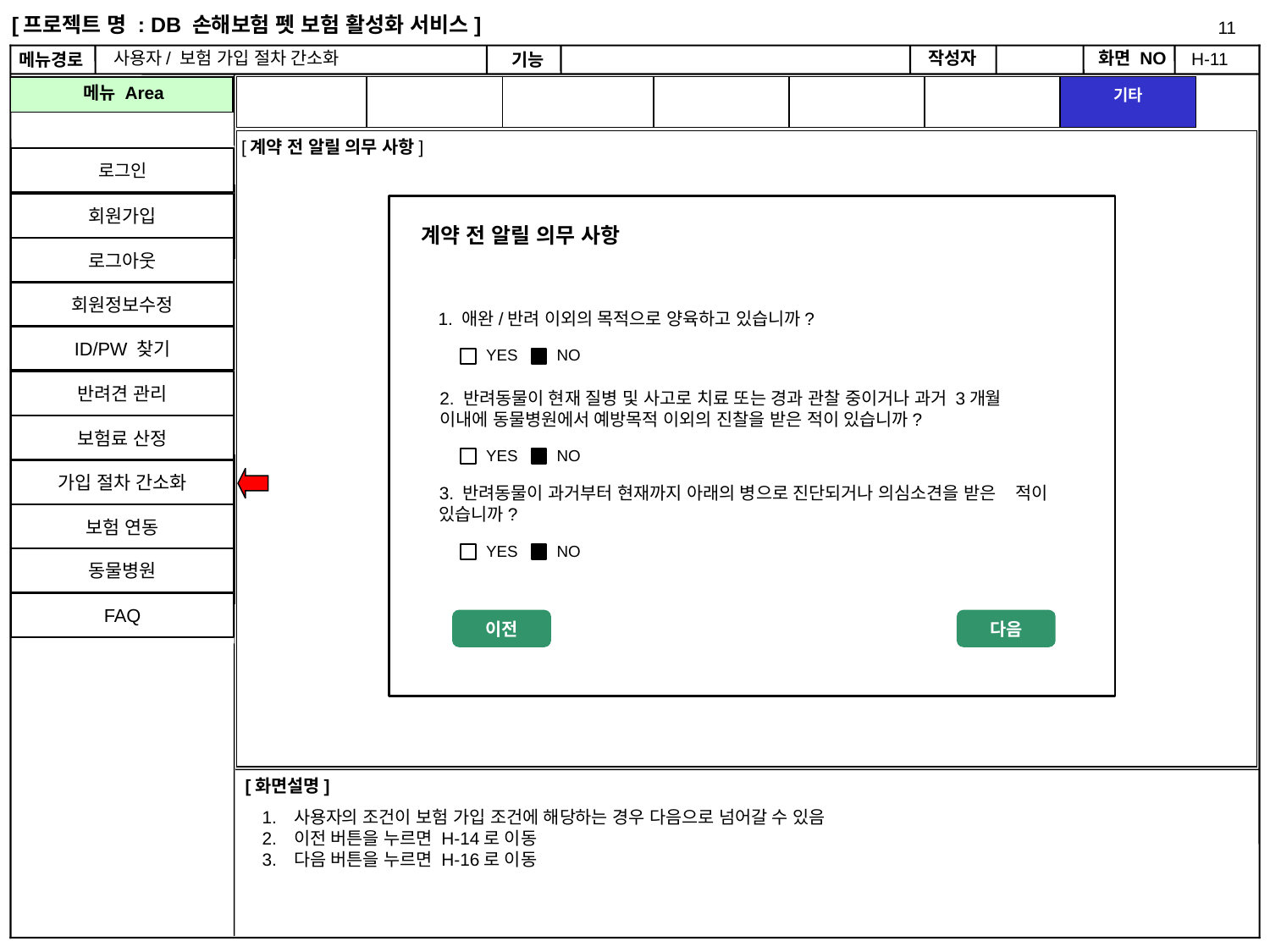

[프로젝트 명 : DB 손해보험 펫 보험 활성화 서비스]
11
사용자/ 보험 가입 절차 간소화
H-11

[계약 전 알릴 의무 사항]

로그인
회원가입

계약 전 알릴 의무 사항
로그아웃
회원정보수정
1. 애완/반려 이외의 목적으로 양육하고 있습니까?
ID/PW 찾기
YES
NO

반려견 관리
2. 반려동물이 현재 질병 및 사고로 치료 또는 경과 관찰 중이거나 과거 3개월 이내에 동물병원에서 예방목적 이외의 진찰을 받은 적이 있습니까?

보험료 산정
YES
NO

가입 절차 간소화

3. 반려동물이 과거부터 현재까지 아래의 병으로 진단되거나 의심소견을 받은    적이 있습니까?
보험 연동
YES
NO

동물병원
FAQ
이전
다음
사용자의 조건이 보험 가입 조건에 해당하는 경우 다음으로 넘어갈 수 있음
이전 버튼을 누르면 H-14로 이동
다음 버튼을 누르면 H-16로 이동